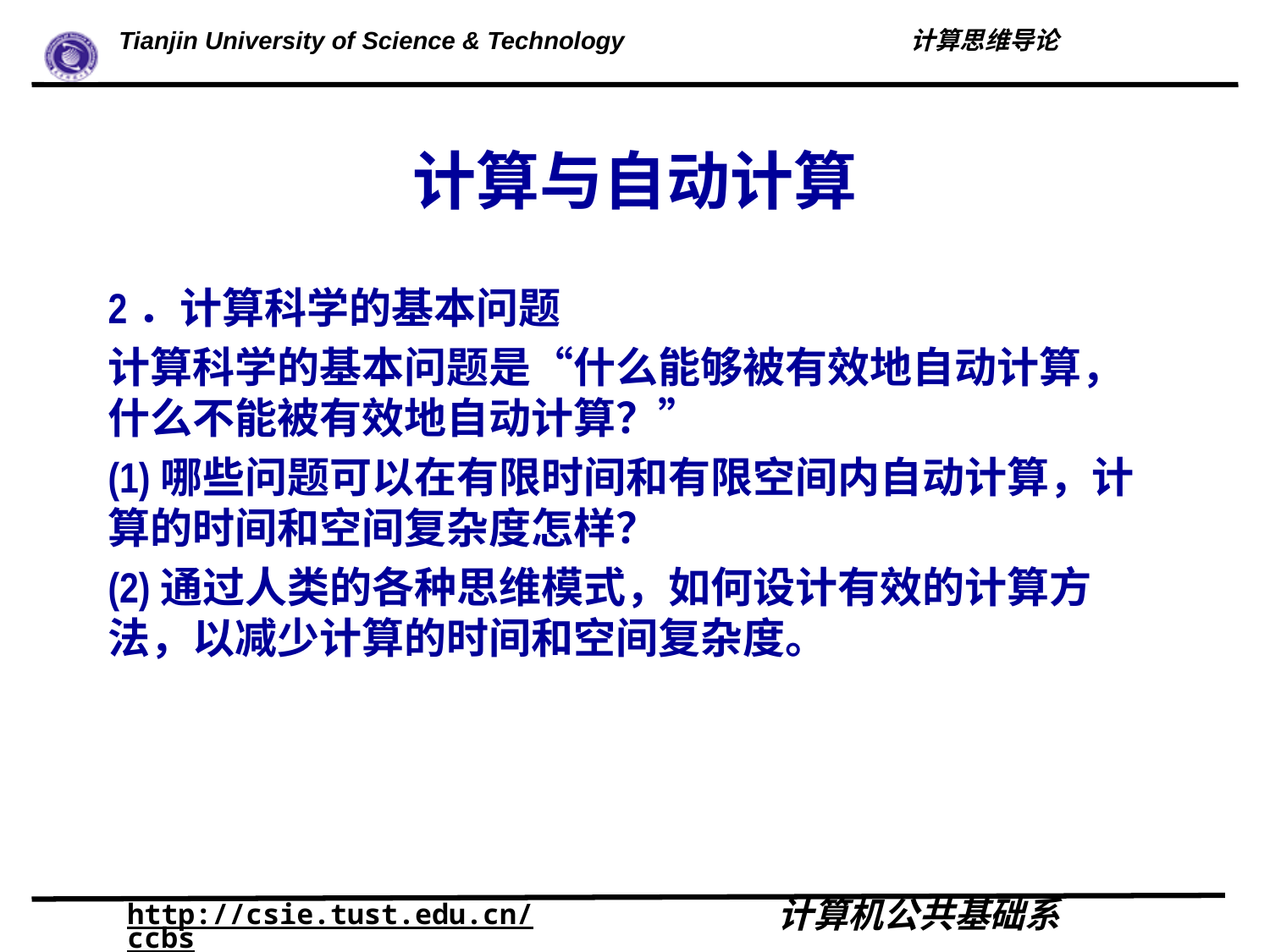

# 计算与自动计算
2．计算科学的基本问题
计算科学的基本问题是“什么能够被有效地自动计算，什么不能被有效地自动计算？”
(1)哪些问题可以在有限时间和有限空间内自动计算，计算的时间和空间复杂度怎样？
(2)通过人类的各种思维模式，如何设计有效的计算方法，以减少计算的时间和空间复杂度。